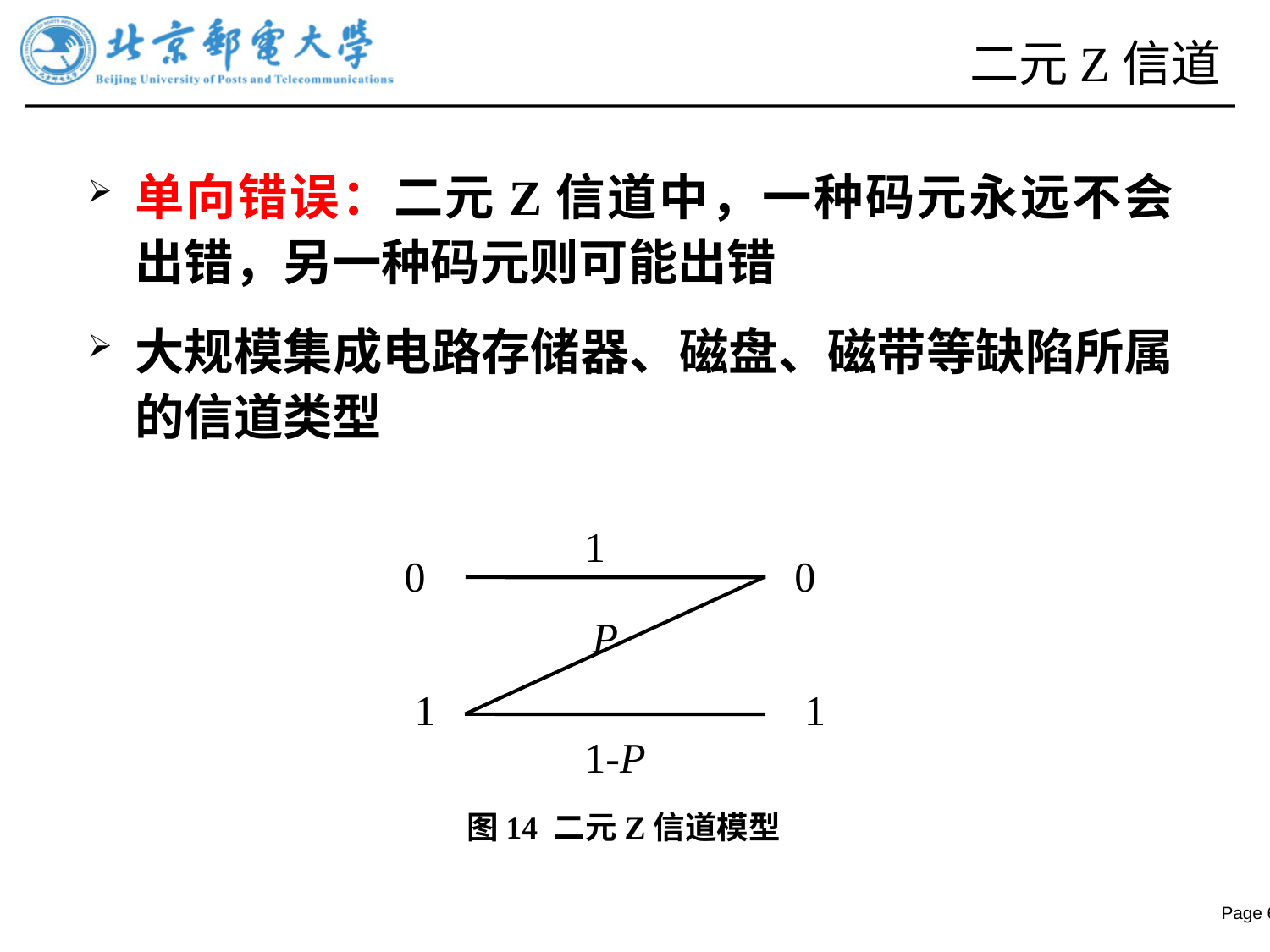

# 二元Z信道
单向错误：二元Z信道中，一种码元永远不会出错，另一种码元则可能出错
大规模集成电路存储器、磁盘、磁带等缺陷所属的信道类型

1
0
0

P
1
1

1-P
 图14 二元Z信道模型